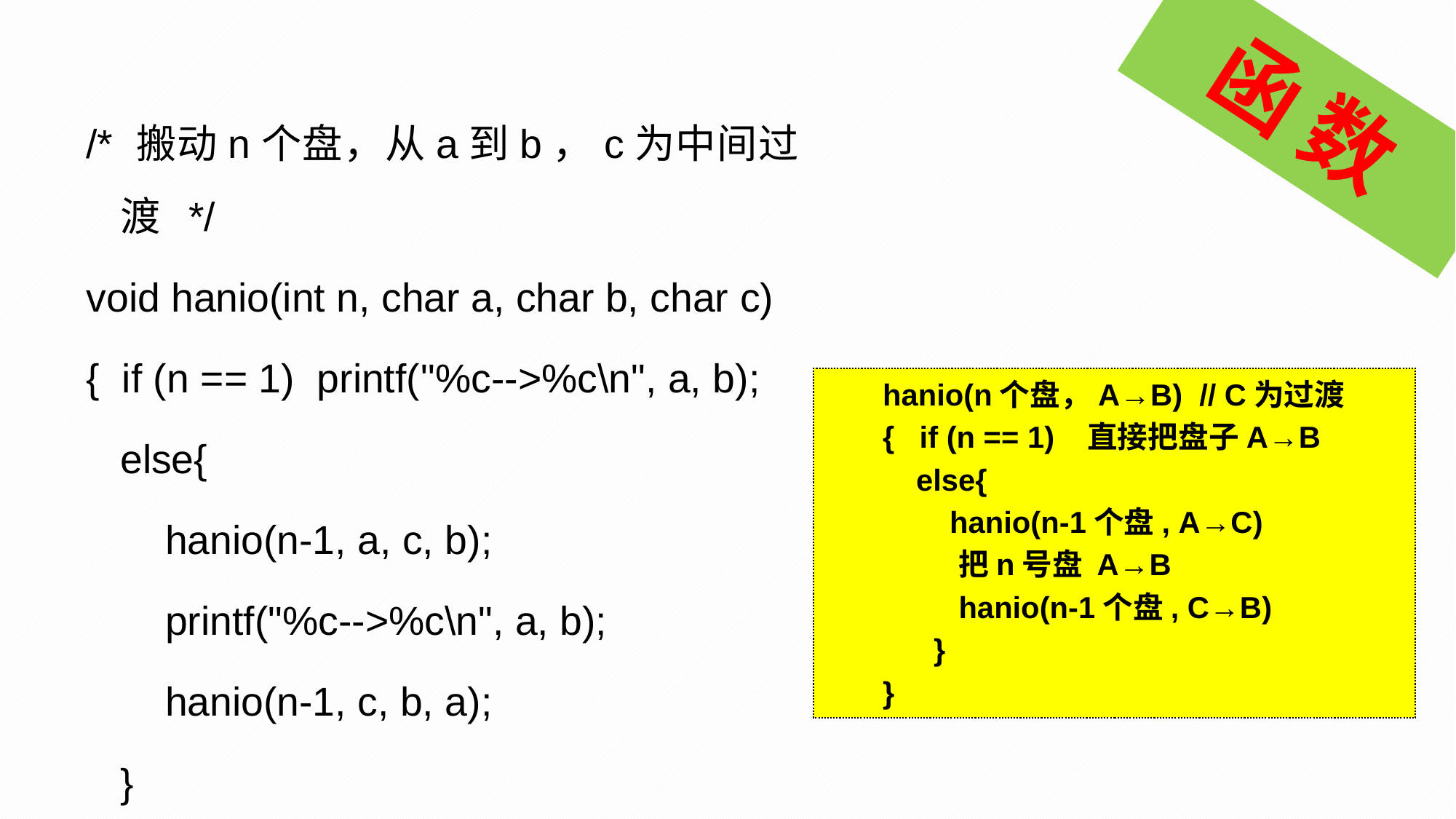

函 数
/* 搬动n个盘，从a到b，c为中间过渡  */
void hanio(int n, char a, char b, char c)
{  if (n == 1)  printf("%c-->%c\n", a, b);
   else{
       hanio(n-1, a, c, b);
       printf("%c-->%c\n", a, b);
       hanio(n-1, c, b, a);
   }
}
hanio(n个盘，A→B)  // C为过渡
{   if (n == 1)   直接把盘子A→B
    else{
        hanio(n-1个盘, A→C)
	     把n号盘 A→B
	     hanio(n-1个盘, C→B)
	  }
}